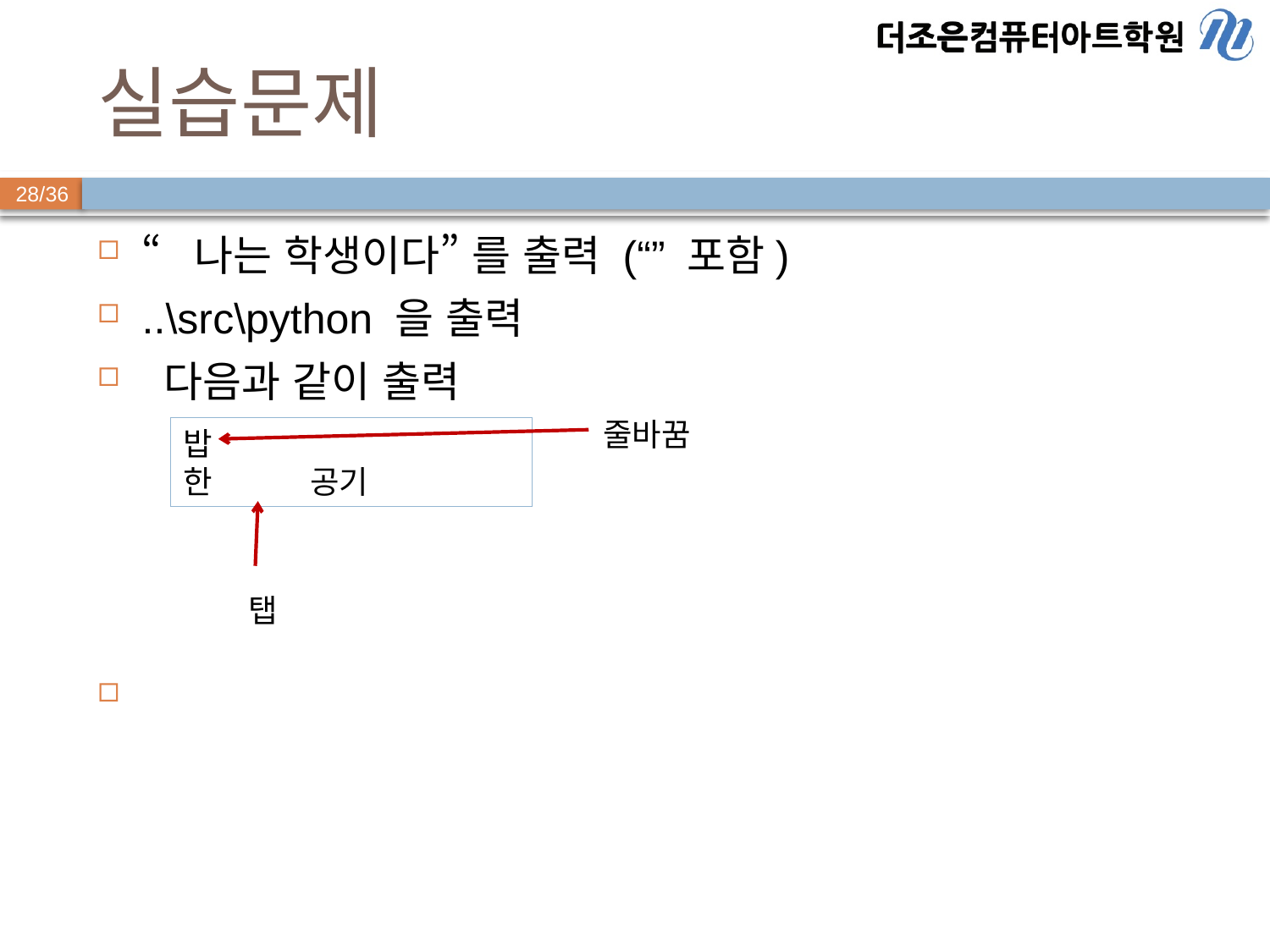

# 실습문제
“나는 학생이다” 를 출력 (“” 포함)
..\src\python 을 출력
 다음과 같이 출력

28
줄바꿈
밥
한	공기
탭